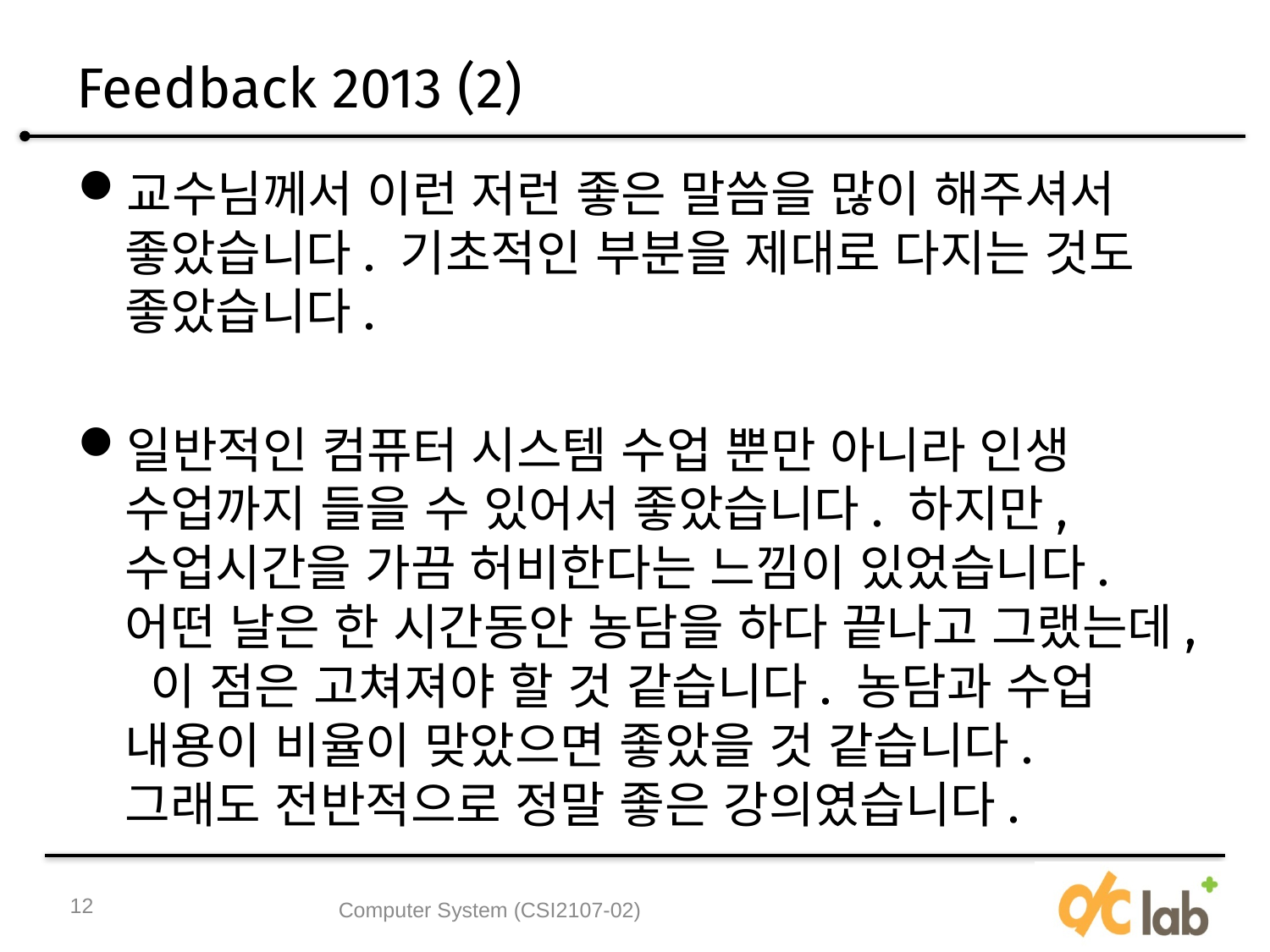

# Feedback 2013 (2)
교수님께서 이런 저런 좋은 말씀을 많이 해주셔서 좋았습니다. 기초적인 부분을 제대로 다지는 것도 좋았습니다.

일반적인 컴퓨터 시스템 수업 뿐만 아니라 인생 수업까지 들을 수 있어서 좋았습니다. 하지만, 수업시간을 가끔 허비한다는 느낌이 있었습니다. 어떤 날은 한 시간동안 농담을 하다 끝나고 그랬는데, 이 점은 고쳐져야 할 것 같습니다. 농담과 수업 내용이 비율이 맞았으면 좋았을 것 같습니다. 그래도 전반적으로 정말 좋은 강의였습니다.
12
Computer System (CSI2107-02)